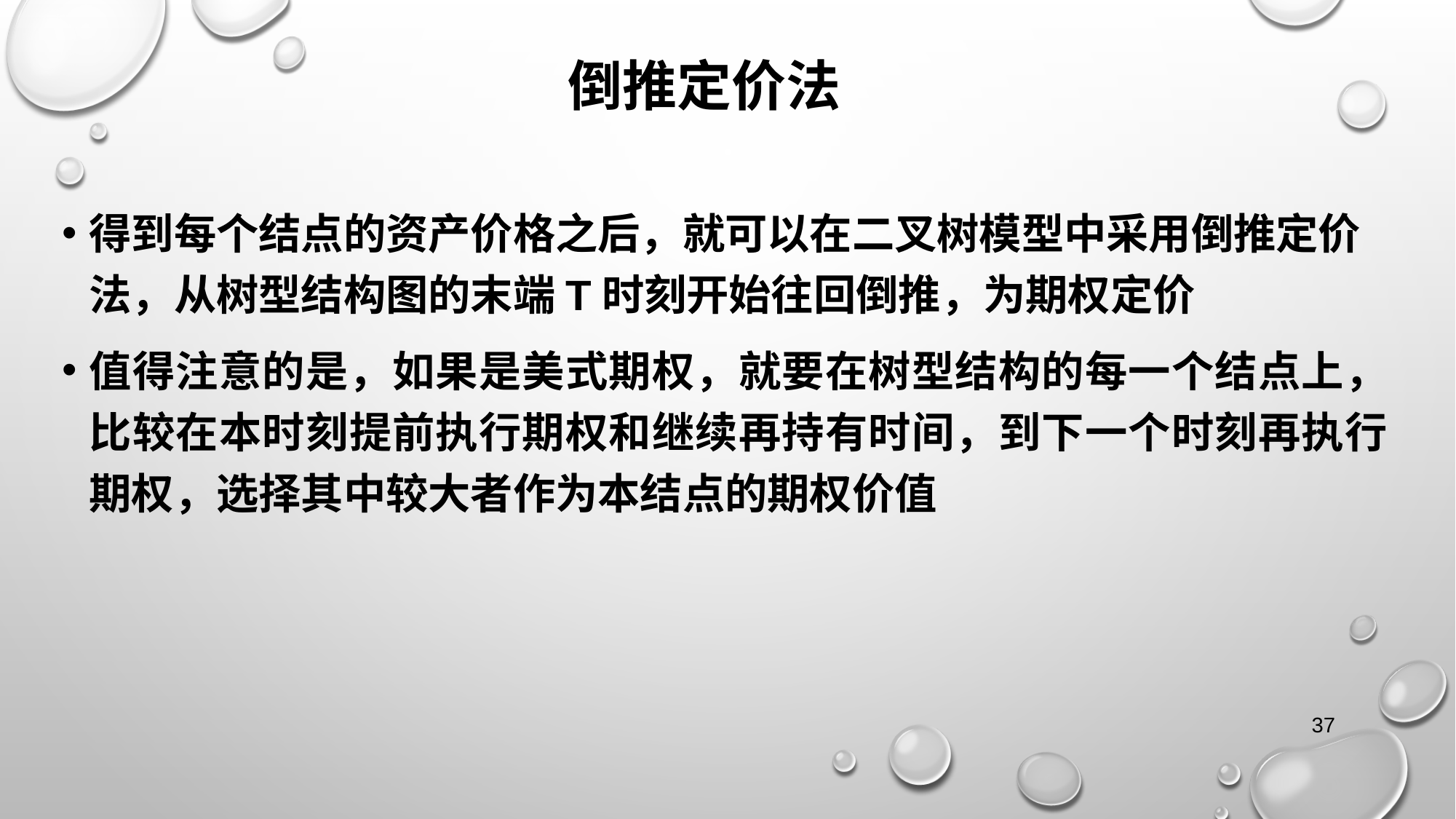

# 倒推定价法
得到每个结点的资产价格之后，就可以在二叉树模型中采用倒推定价法，从树型结构图的末端T时刻开始往回倒推，为期权定价
值得注意的是，如果是美式期权，就要在树型结构的每一个结点上，比较在本时刻提前执行期权和继续再持有时间，到下一个时刻再执行期权，选择其中较大者作为本结点的期权价值
37